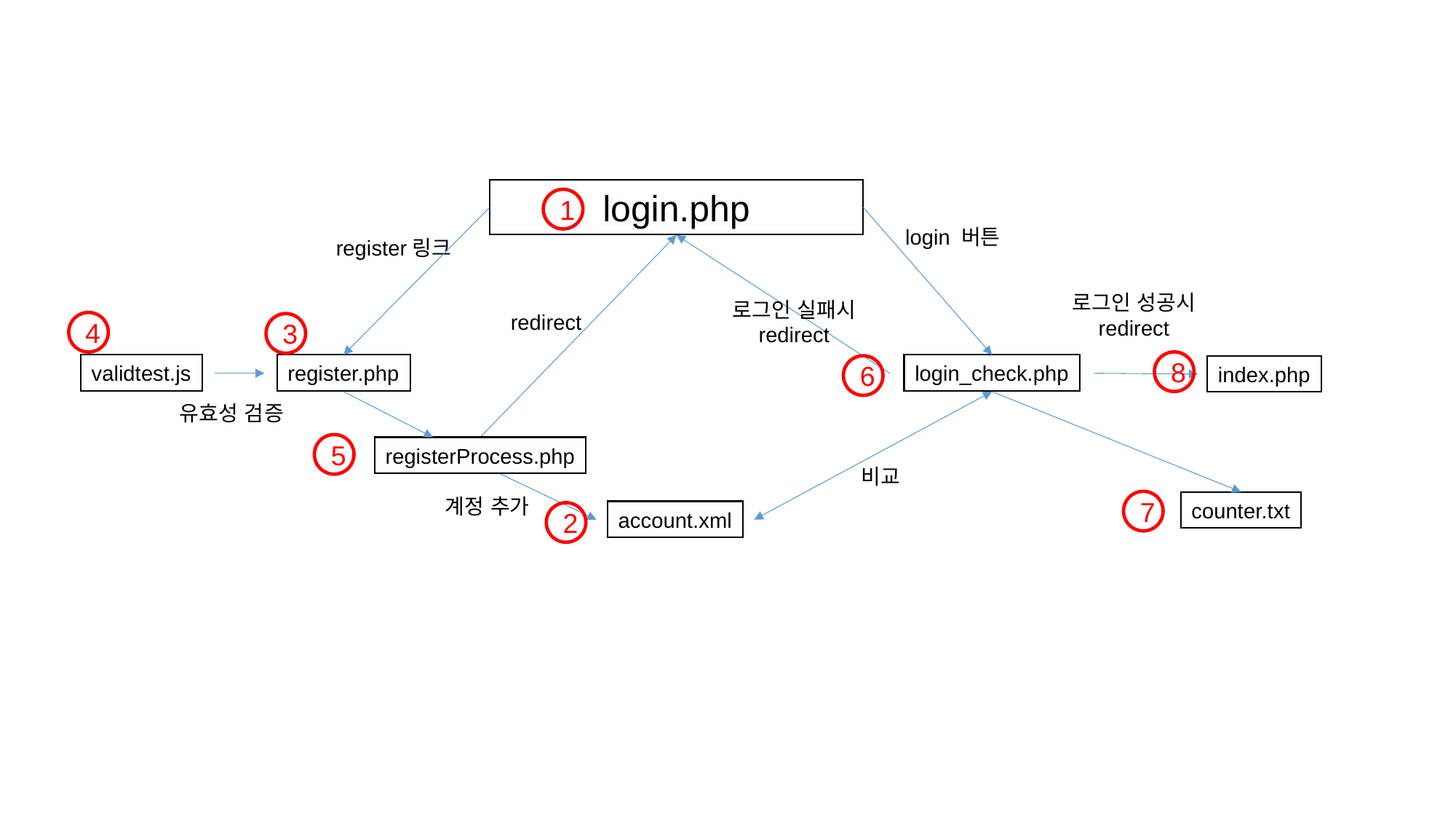

login.php
login 버튼
register링크
로그인 성공시
redirect
로그인 실패시
redirect
redirect
validtest.js
register.php
login_check.php
index.php
유효성 검증
registerProcess.php
비교
계정 추가
counter.txt
account.xml
1
4
3
8
6
5
7
2